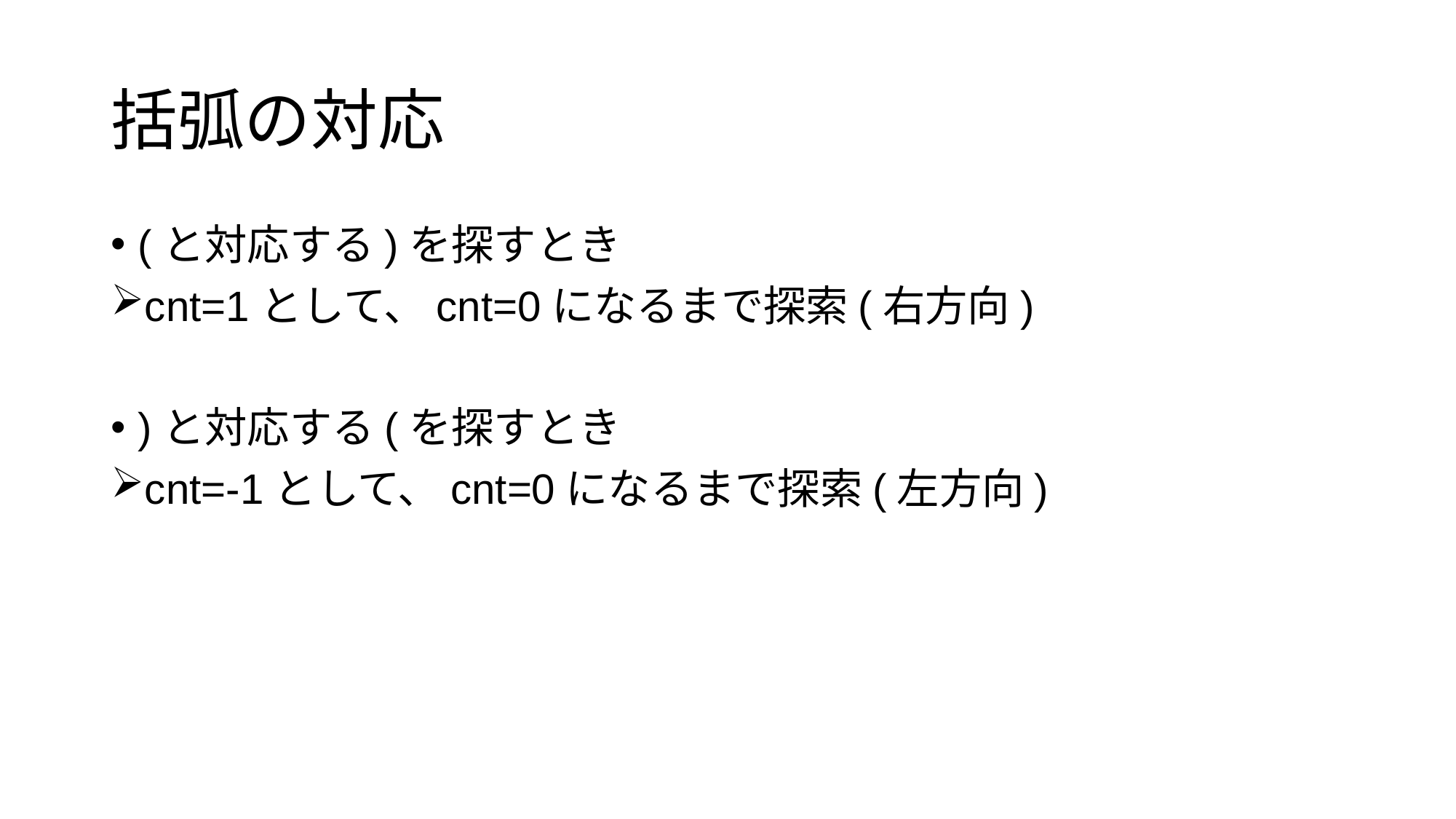

# 括弧の対応
(と対応する)を探すとき
cnt=1として、cnt=0になるまで探索(右方向)

)と対応する(を探すとき
cnt=-1として、cnt=0になるまで探索(左方向)